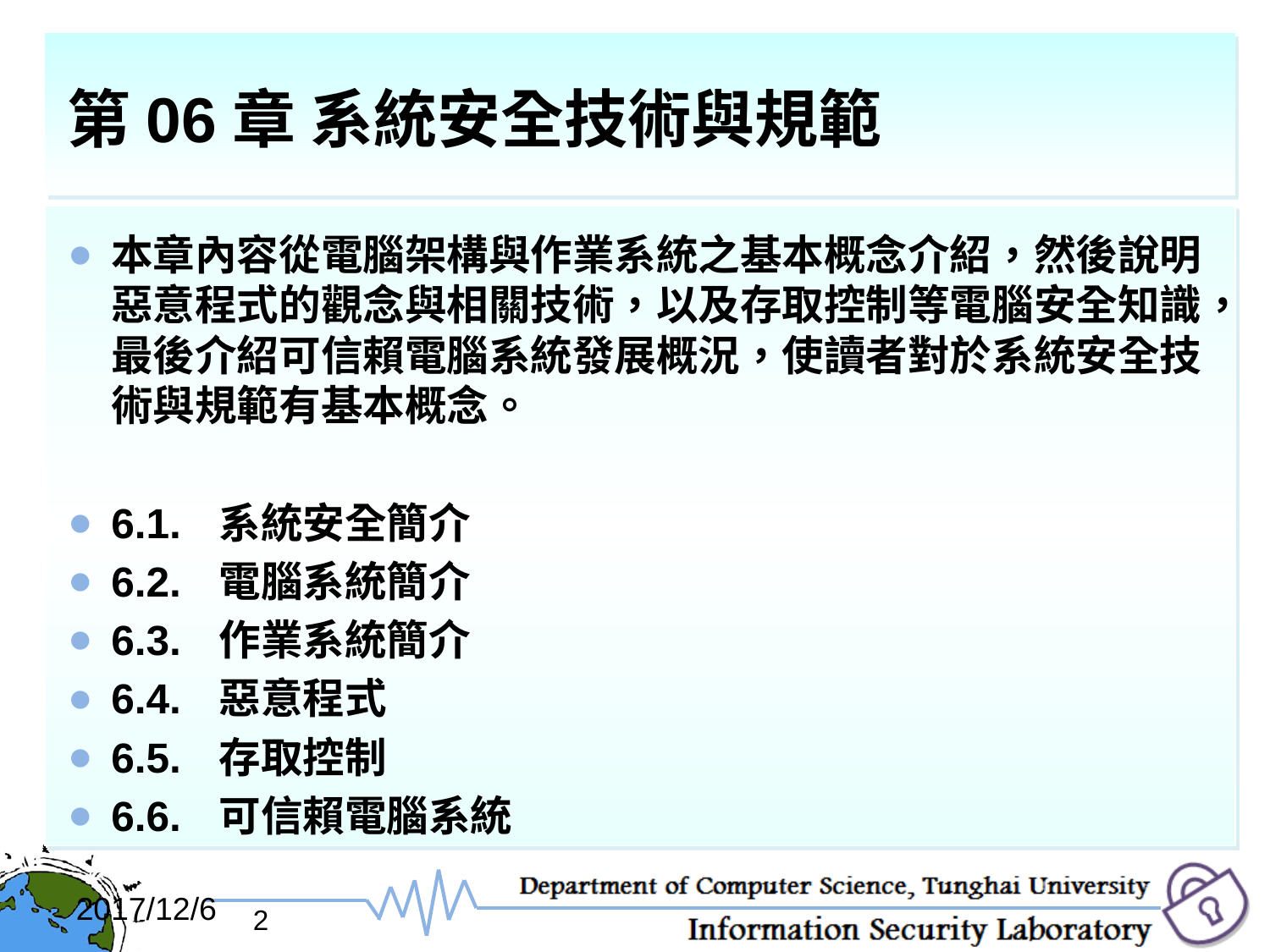

# 第06章 系統安全技術與規範
本章內容從電腦架構與作業系統之基本概念介紹，然後說明惡意程式的觀念與相關技術，以及存取控制等電腦安全知識，最後介紹可信賴電腦系統發展概況，使讀者對於系統安全技術與規範有基本概念。

6.1.	系統安全簡介
6.2.	電腦系統簡介
6.3.	作業系統簡介
6.4.	惡意程式
6.5.	存取控制
6.6.	可信賴電腦系統
2017/12/6
2